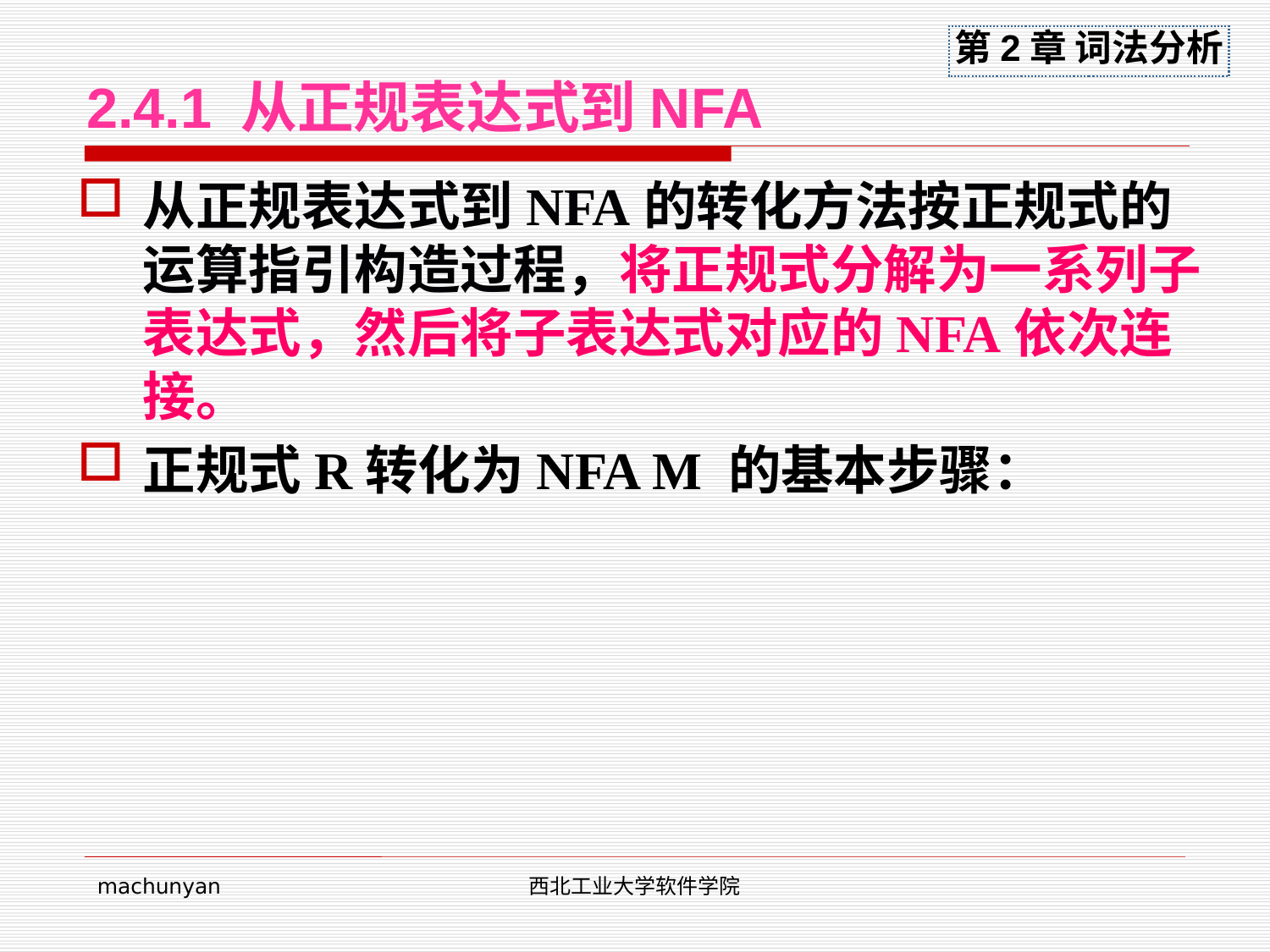

# 2.4.1 从正规表达式到NFA
从正规表达式到NFA的转化方法按正规式的运算指引构造过程，将正规式分解为一系列子表达式，然后将子表达式对应的NFA依次连接。
正规式R转化为NFA M 的基本步骤：
machunyan

西北工业大学软件学院
76